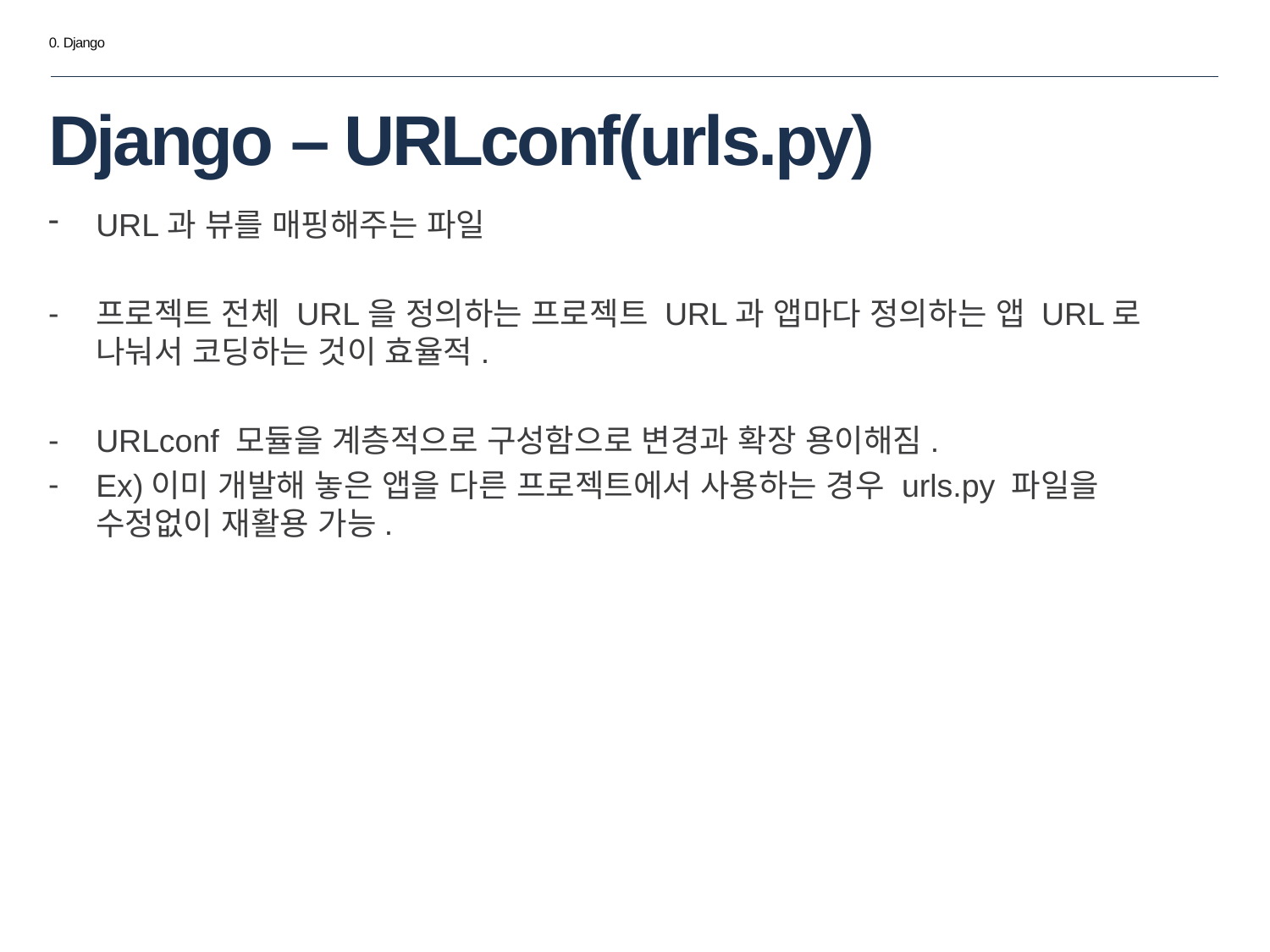

0. Django
# Django – URLconf(urls.py)
URL과 뷰를 매핑해주는 파일

프로젝트 전체 URL을 정의하는 프로젝트 URL과 앱마다 정의하는 앱 URL로 나눠서 코딩하는 것이 효율적.

URLconf 모듈을 계층적으로 구성함으로 변경과 확장 용이해짐.
Ex)이미 개발해 놓은 앱을 다른 프로젝트에서 사용하는 경우 urls.py 파일을 수정없이 재활용 가능.